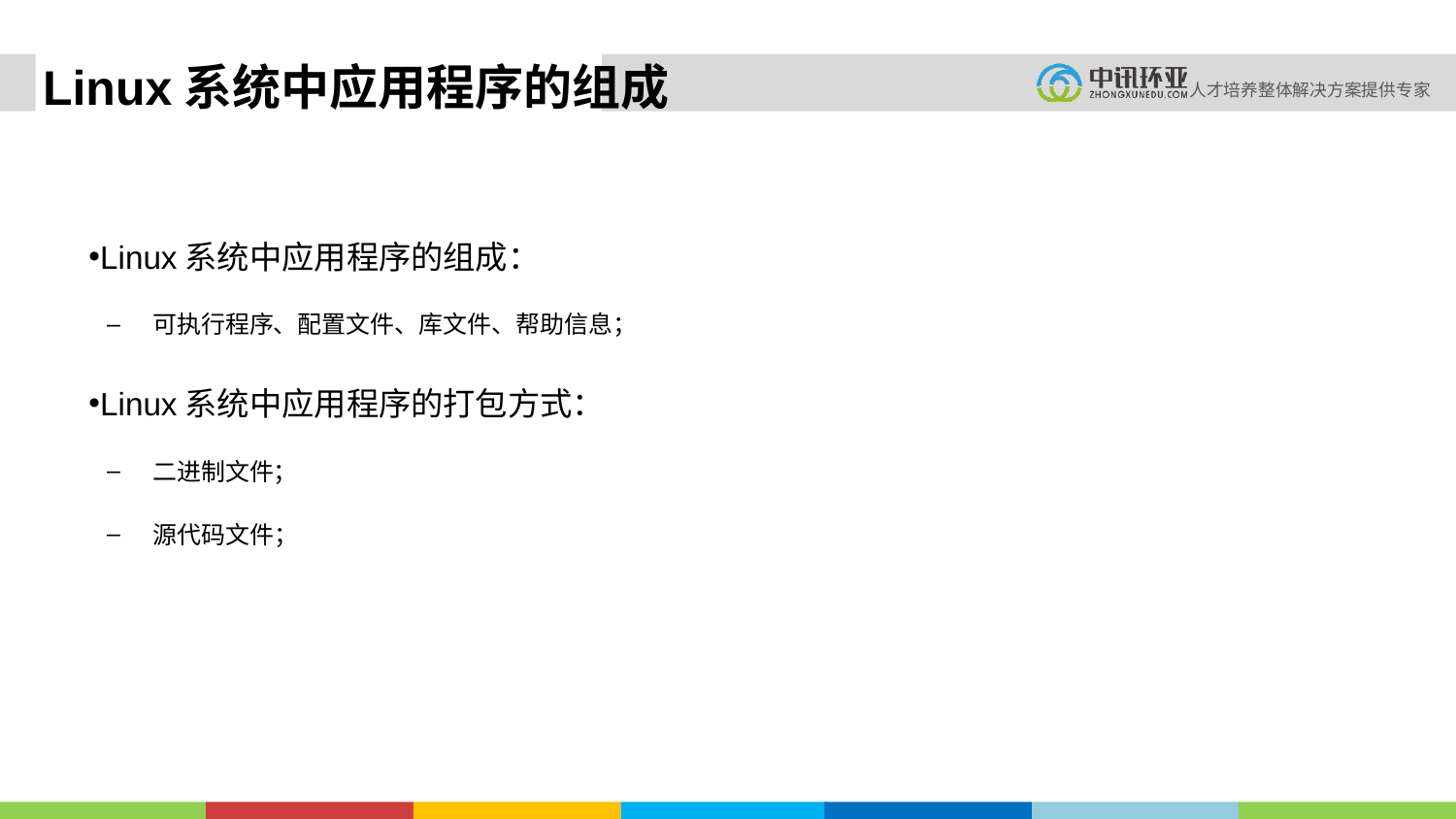

# Linux系统中应用程序的组成
Linux系统中应用程序的组成：
可执行程序、配置文件、库文件、帮助信息；
Linux系统中应用程序的打包方式：
二进制文件；
源代码文件；